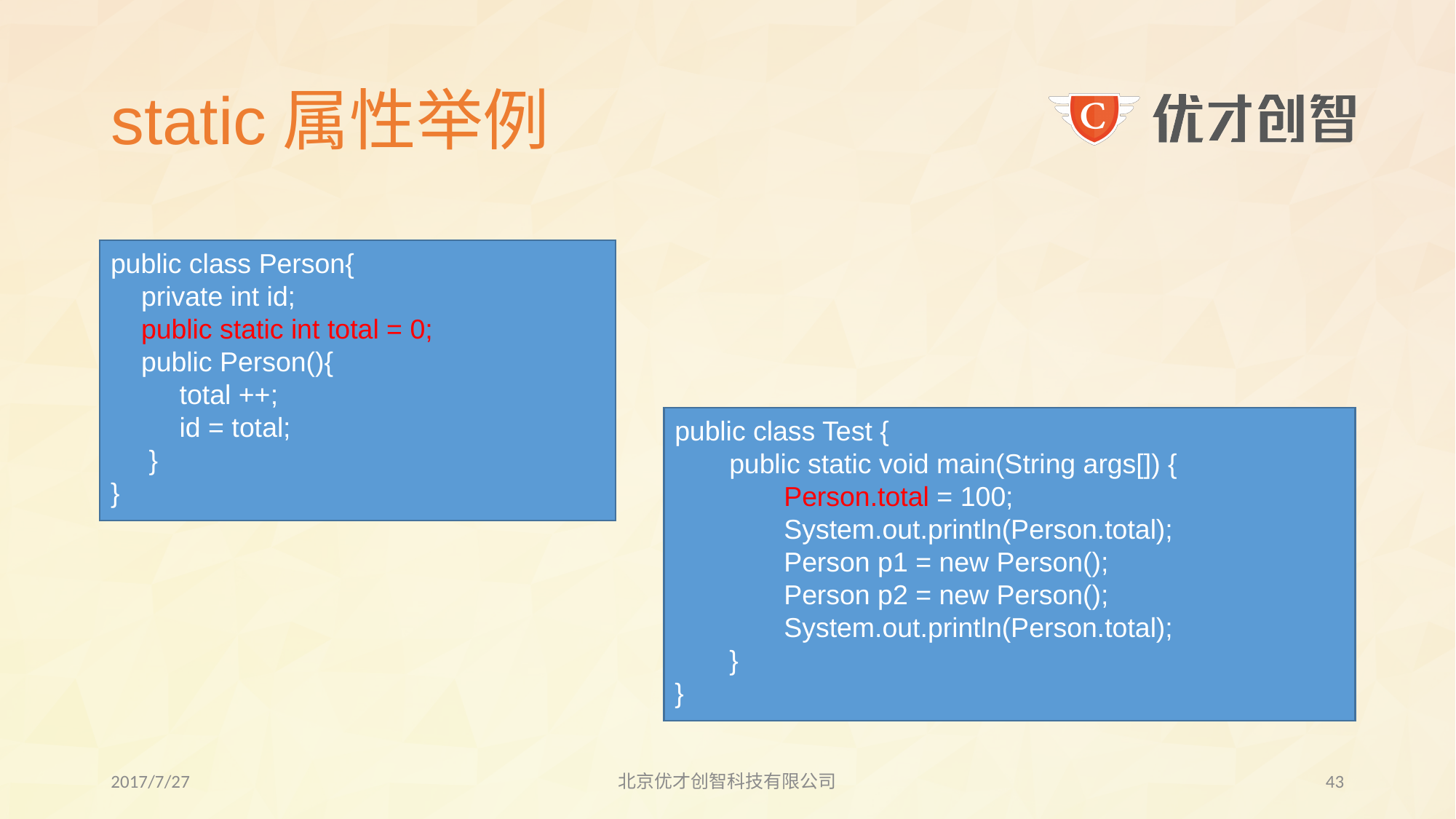

# static属性举例
public class Person{
    private int id;
    public static int total = 0;
    public Person(){
         total ++;
         id = total;
     }
}
public class Test {
public static void main(String args[]) {
Person.total = 100;
System.out.println(Person.total);
Person p1 = new Person();
Person p2 = new Person();
System.out.println(Person.total);
}
}

2017/7/27
北京优才创智科技有限公司
43